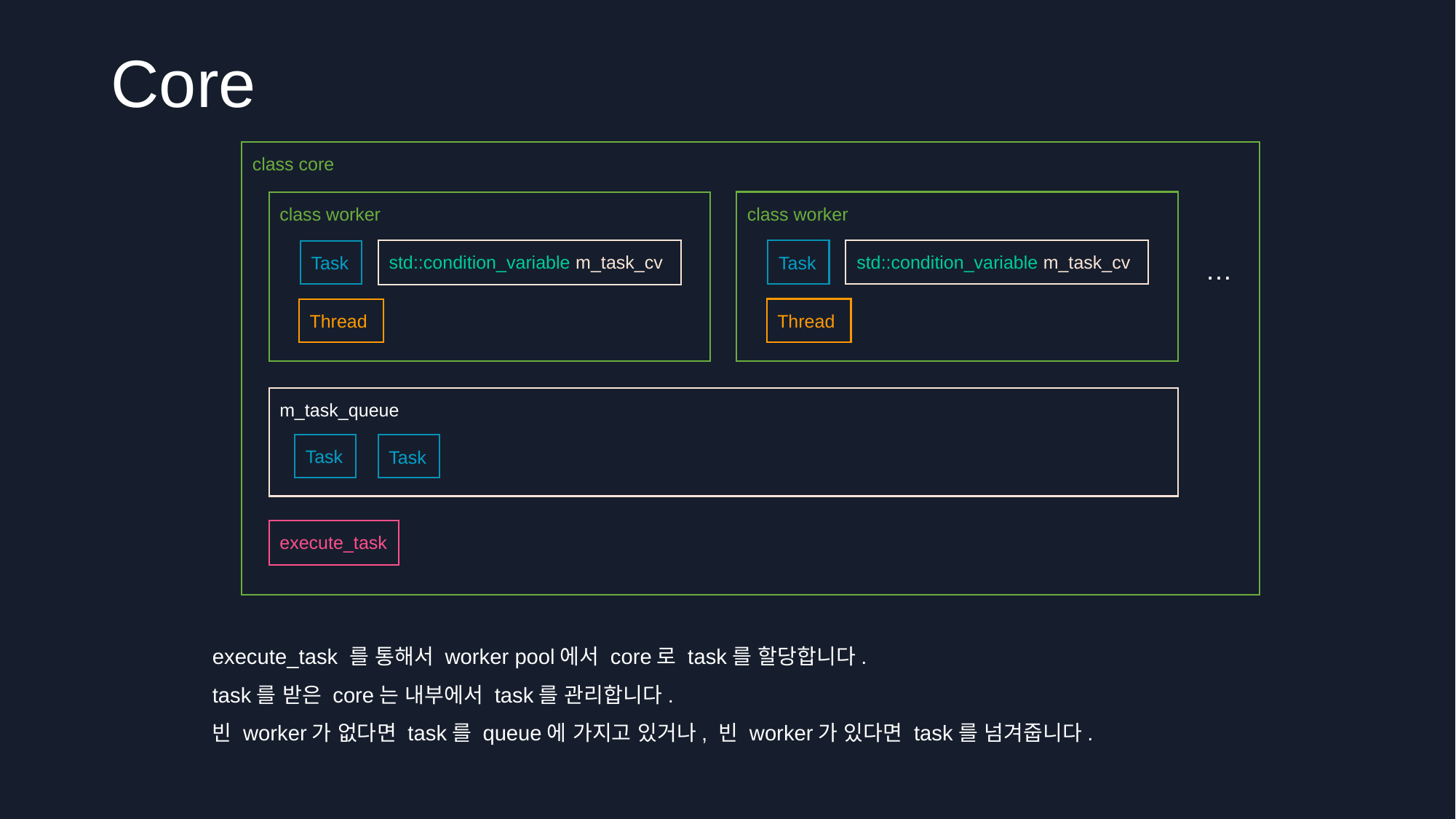

Core
class core
class worker
class worker
std::condition_variable m_task_cv
std::condition_variable m_task_cv
Task
Task
…
Thread
Thread
m_task_queue
Task
Task
execute_task
execute_task 를 통해서 worker pool에서 core로 task를 할당합니다.
task를 받은 core는 내부에서 task를 관리합니다.
빈 worker가 없다면 task를 queue에 가지고 있거나, 빈 worker가 있다면 task를 넘겨줍니다.